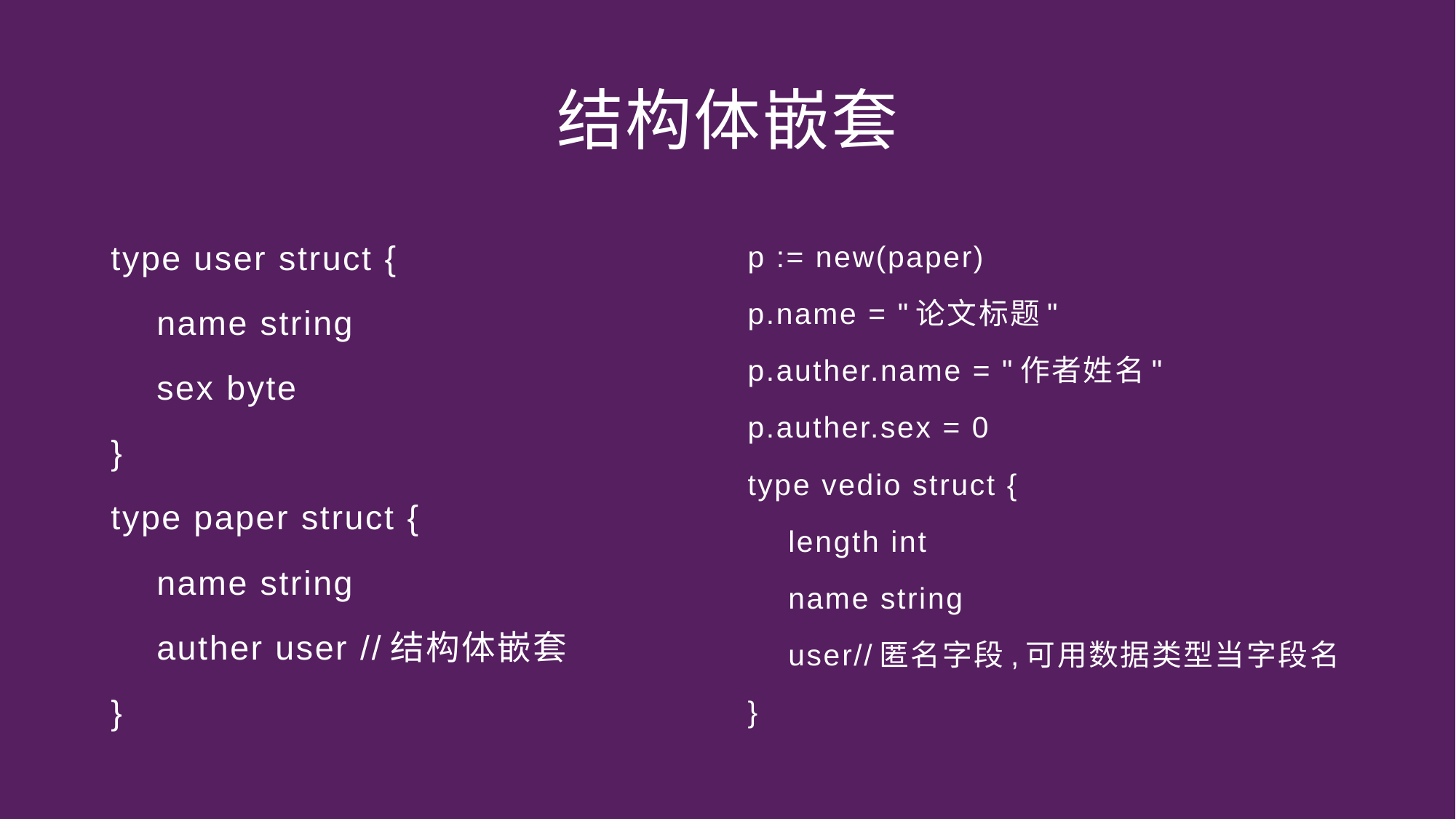

# 结构体嵌套
type user struct {
    name string
    sex byte
}
type paper struct {
    name string
    auther user //结构体嵌套
}
p := new(paper)
p.name = "论文标题"
p.auther.name = "作者姓名"
p.auther.sex = 0
type vedio struct {
    length int
    name string
    user//匿名字段,可用数据类型当字段名
}